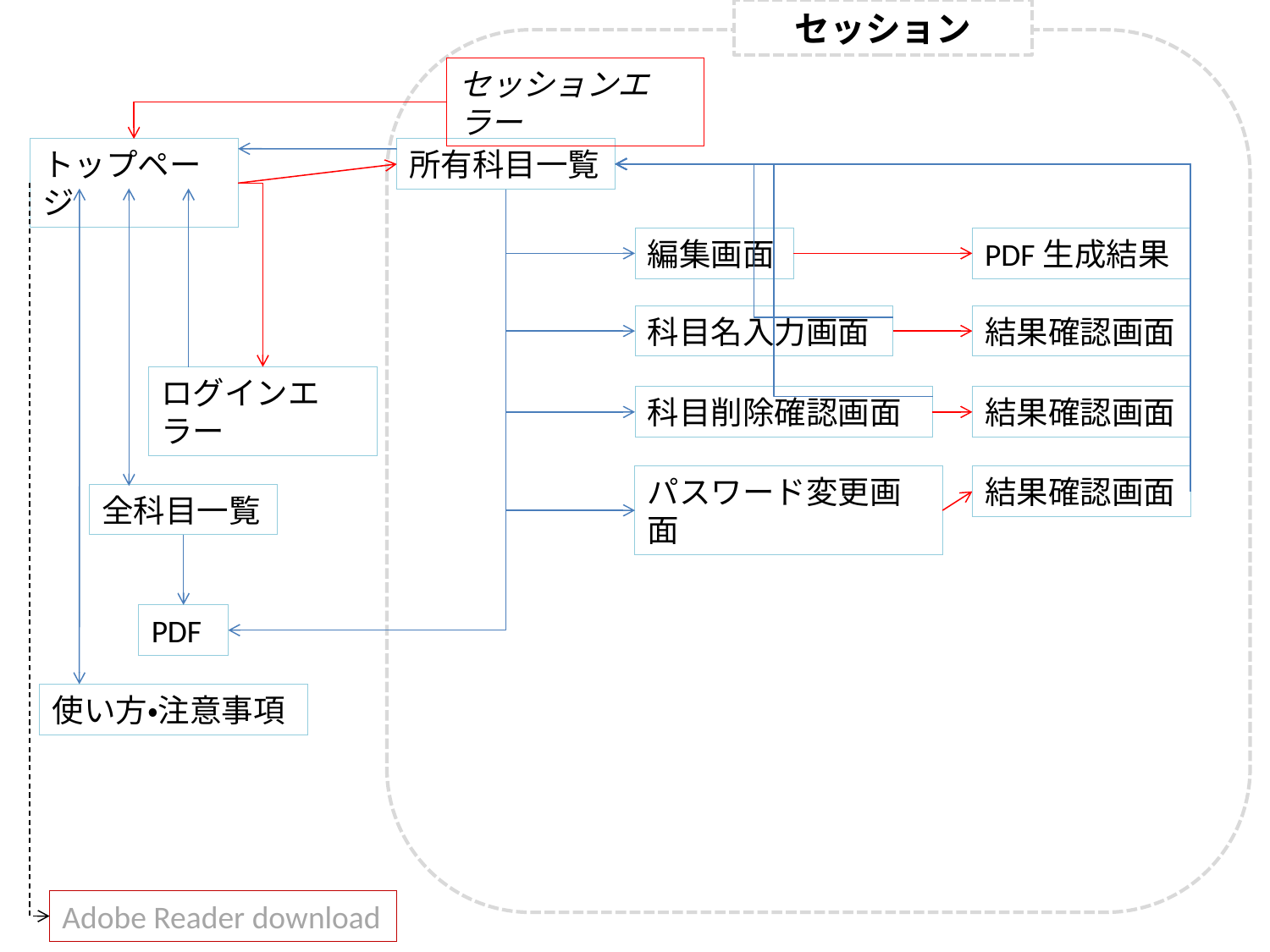

セッション

セッションエラー
トップページ
所有科目一覧
編集画面
PDF生成結果
科目名入力画面
結果確認画面
ログインエラー
科目削除確認画面
結果確認画面
パスワード変更画面
結果確認画面
全科目一覧
PDF
使い方・注意事項
Adobe Reader download